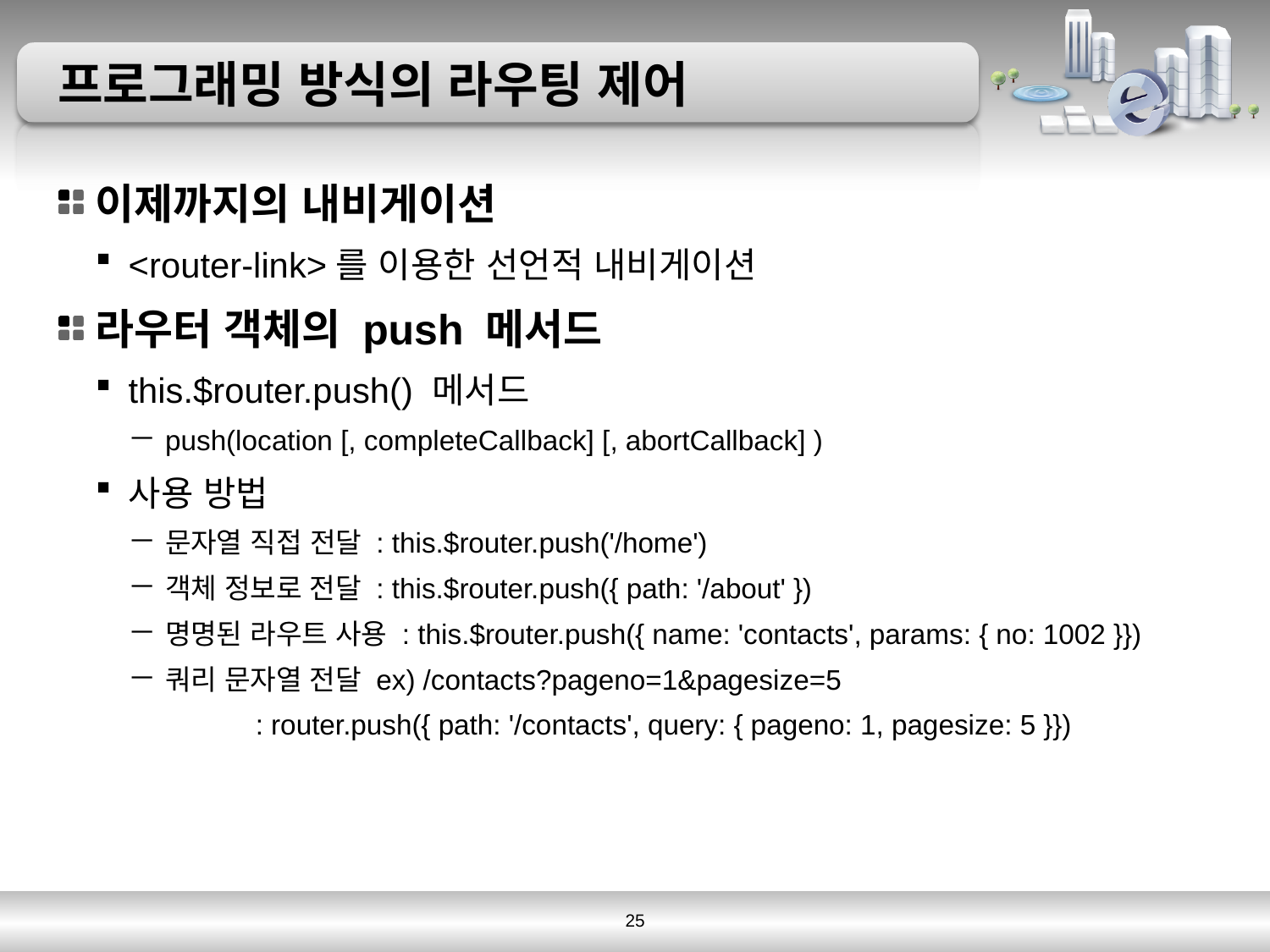

# 프로그래밍 방식의 라우팅 제어
이제까지의 내비게이션
<router-link>를 이용한 선언적 내비게이션
라우터 객체의 push 메서드
this.$router.push() 메서드
push(location [, completeCallback] [, abortCallback] )
사용 방법
문자열 직접 전달 : this.$router.push('/home')
객체 정보로 전달 : this.$router.push({ path: '/about' })
명명된 라우트 사용 : this.$router.push({ name: 'contacts', params: { no: 1002 }})
쿼리 문자열 전달 ex) /contacts?pageno=1&pagesize=5
	: router.push({ path: '/contacts', query: { pageno: 1, pagesize: 5 }})